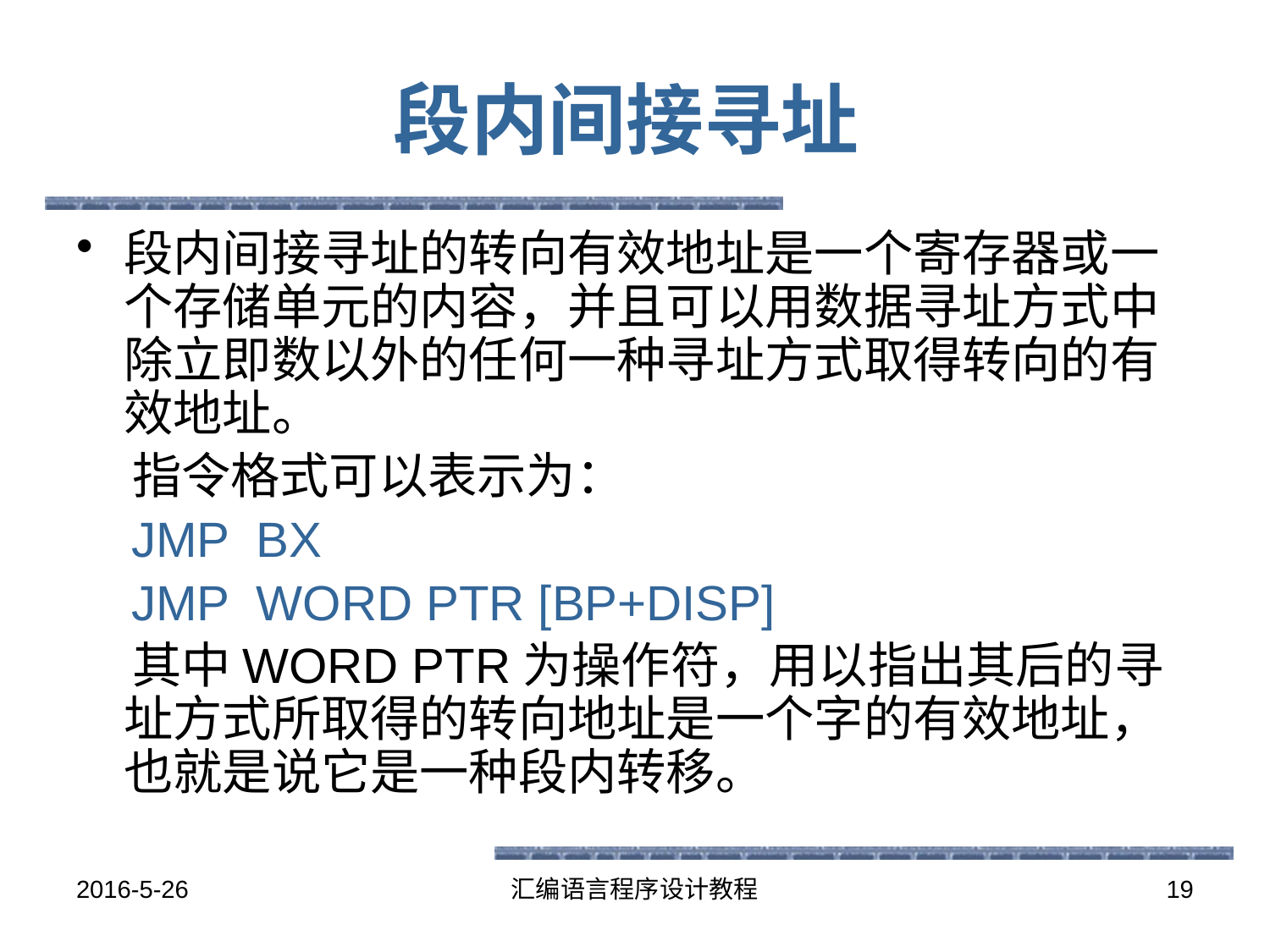

# 段内间接寻址
段内间接寻址的转向有效地址是一个寄存器或一个存储单元的内容，并且可以用数据寻址方式中除立即数以外的任何一种寻址方式取得转向的有效地址。
    指令格式可以表示为：
    JMP  BX
    JMP  WORD PTR [BP+DISP]
    其中WORD PTR为操作符，用以指出其后的寻址方式所取得的转向地址是一个字的有效地址，也就是说它是一种段内转移。
2016-5-26
汇编语言程序设计教程
19